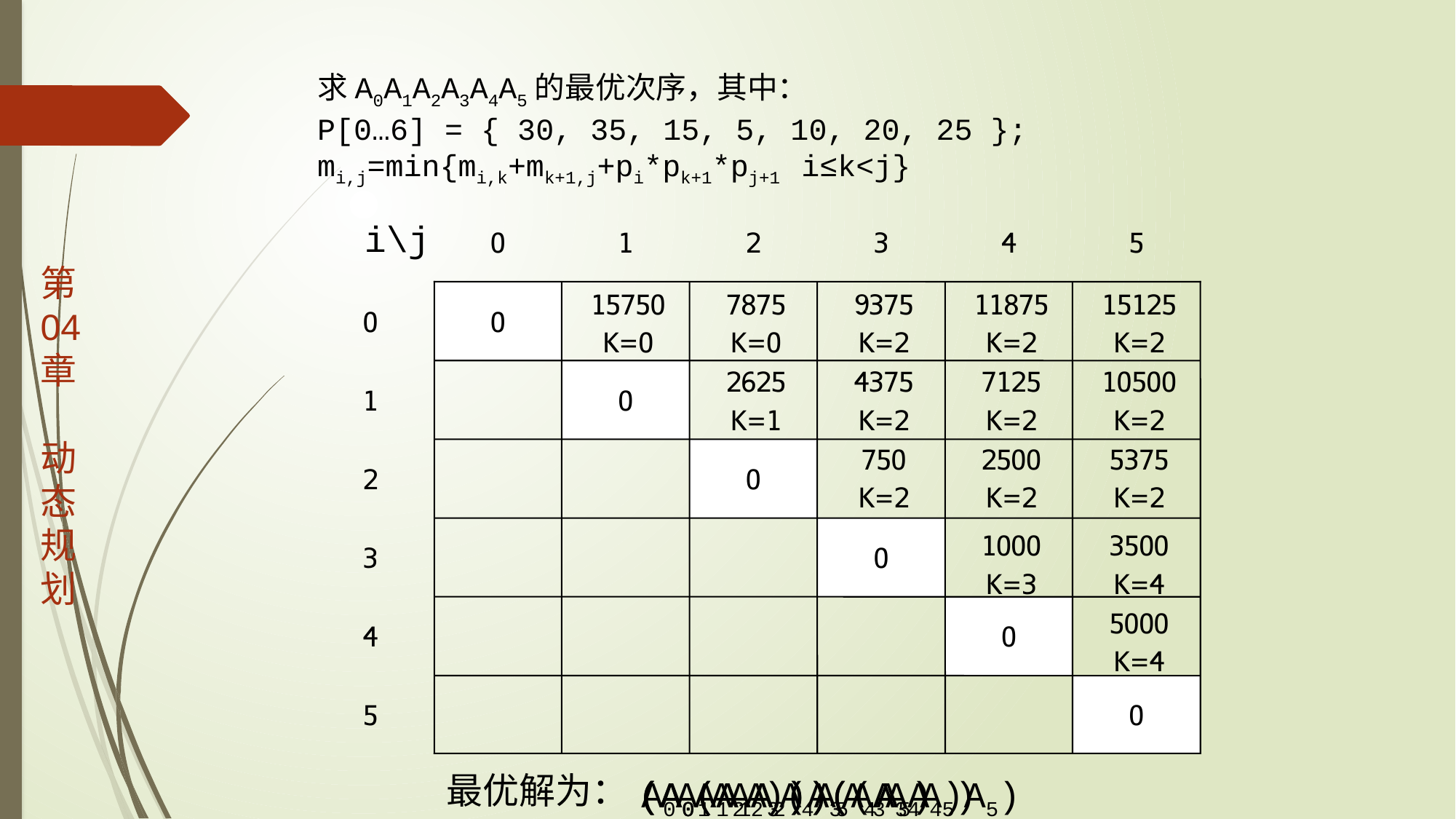

求A0A1A2A3A4A5的最优次序，其中：
P[0…6] = { 30, 35, 15, 5, 10, 20, 25 };
mi,j=min{mi,k+mk+1,j+pi*pk+1*pj+1  i≤k<j}

0
1
2
3
4
5
0
0

1

0
2

0
3

0
4

0
5

0

i\j

15750
K=0
7875
K=0
9375
K=2
11875
K=2
15125
K=2

2625
K=1
4375
K=2
7125
K=2
10500
K=2

750
K=2
2500
K=2
5375
K=2

1000
K=3
3500
K=4

5000
K=4

最优解为：
(A0A1A2)(A3A4A5)
(A0(A1A2))(A3A4A5)
A0A1A2A3A4A5
(A0(A1A2))((A3A4)A5)